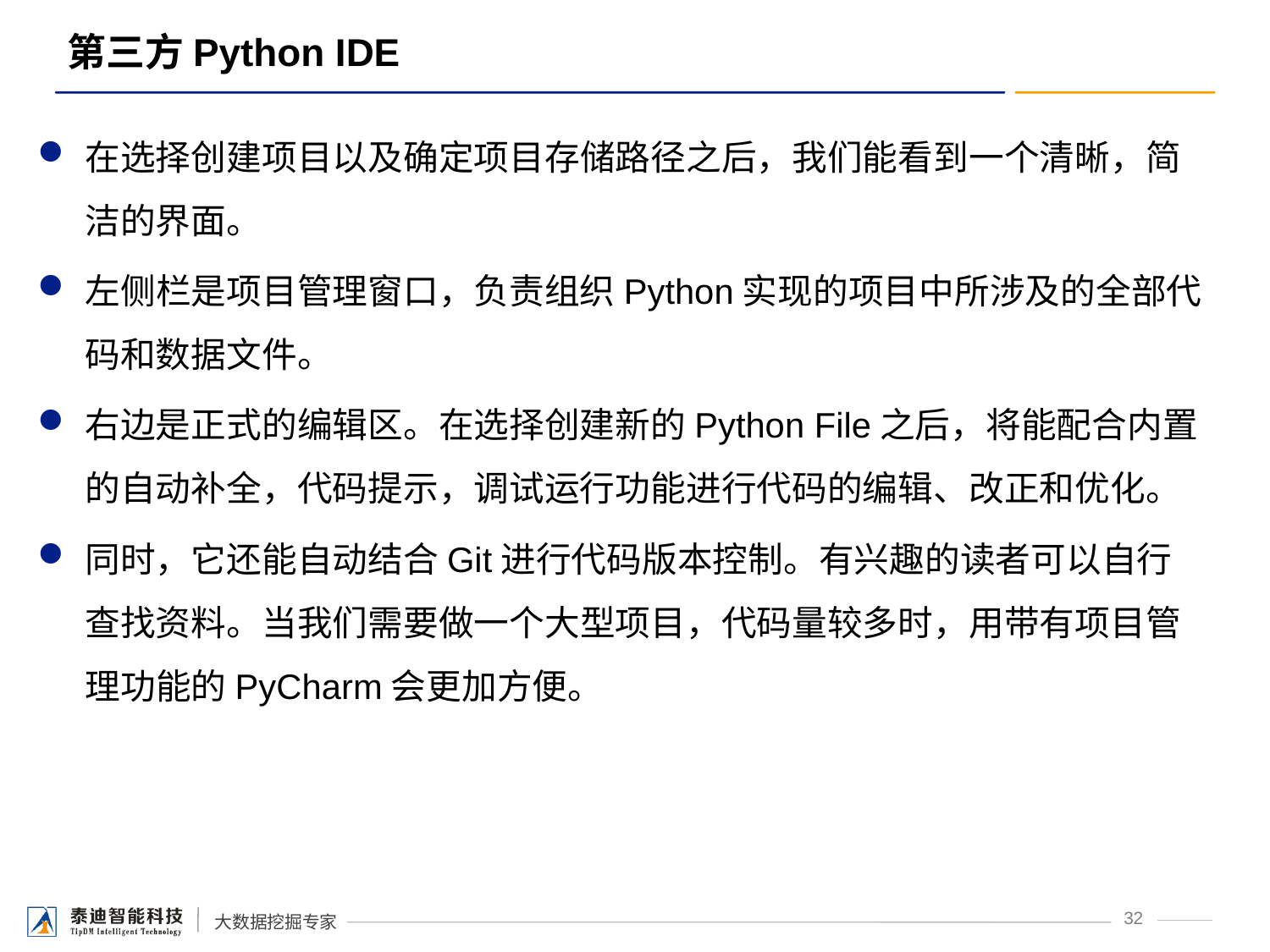

# 第三方Python IDE
在选择创建项目以及确定项目存储路径之后，我们能看到一个清晰，简洁的界面。
左侧栏是项目管理窗口，负责组织Python实现的项目中所涉及的全部代码和数据文件。
右边是正式的编辑区。在选择创建新的Python File之后，将能配合内置的自动补全，代码提示，调试运行功能进行代码的编辑、改正和优化。
同时，它还能自动结合Git进行代码版本控制。有兴趣的读者可以自行查找资料。当我们需要做一个大型项目，代码量较多时，用带有项目管理功能的PyCharm会更加方便。